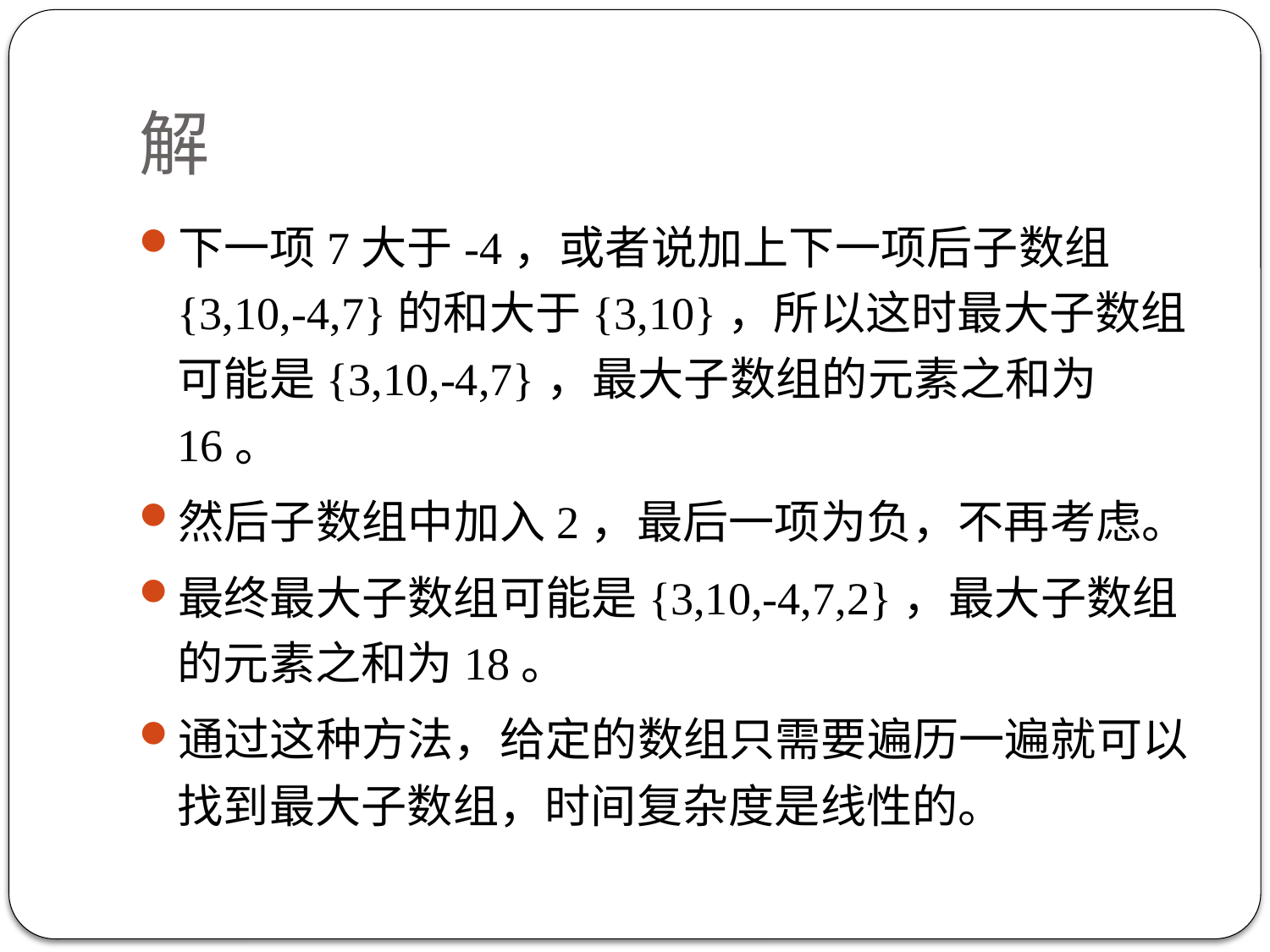

# 解
下一项7大于-4，或者说加上下一项后子数组{3,10,-4,7}的和大于{3,10}，所以这时最大子数组可能是{3,10,-4,7}，最大子数组的元素之和为16。
然后子数组中加入2，最后一项为负，不再考虑。
最终最大子数组可能是{3,10,-4,7,2}，最大子数组的元素之和为18。
通过这种方法，给定的数组只需要遍历一遍就可以找到最大子数组，时间复杂度是线性的。